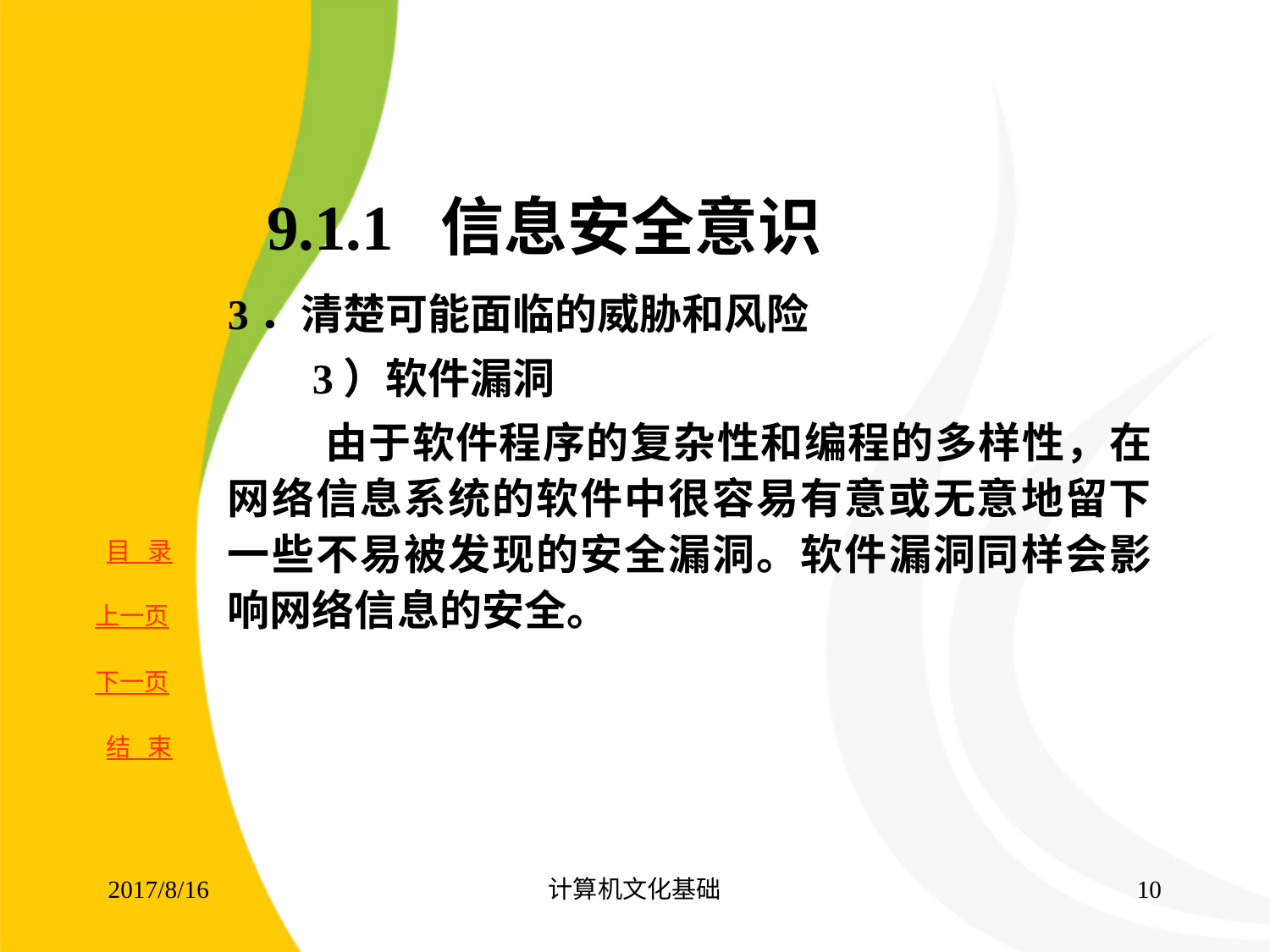

# 9.1.1  信息安全意识
3．清楚可能面临的威胁和风险
        3）软件漏洞
        由于软件程序的复杂性和编程的多样性，在网络信息系统的软件中很容易有意或无意地留下一些不易被发现的安全漏洞。软件漏洞同样会影响网络信息的安全。

2017/8/16
计算机文化基础
10